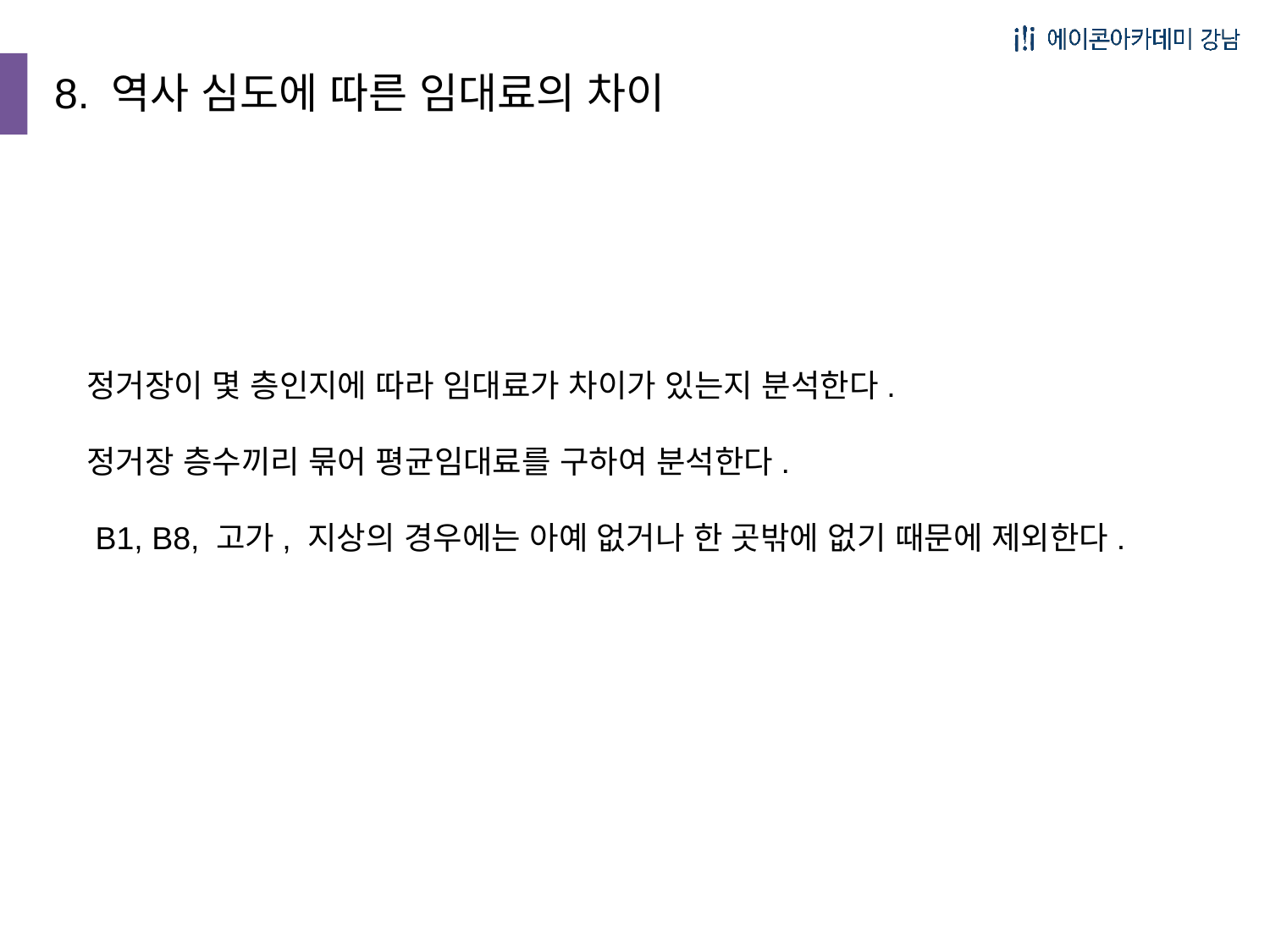

8. 역사 심도에 따른 임대료의 차이
정거장이 몇 층인지에 따라 임대료가 차이가 있는지 분석한다.

정거장 층수끼리 묶어 평균임대료를 구하여 분석한다.

 B1, B8, 고가, 지상의 경우에는 아예 없거나 한 곳밖에 없기 때문에 제외한다.